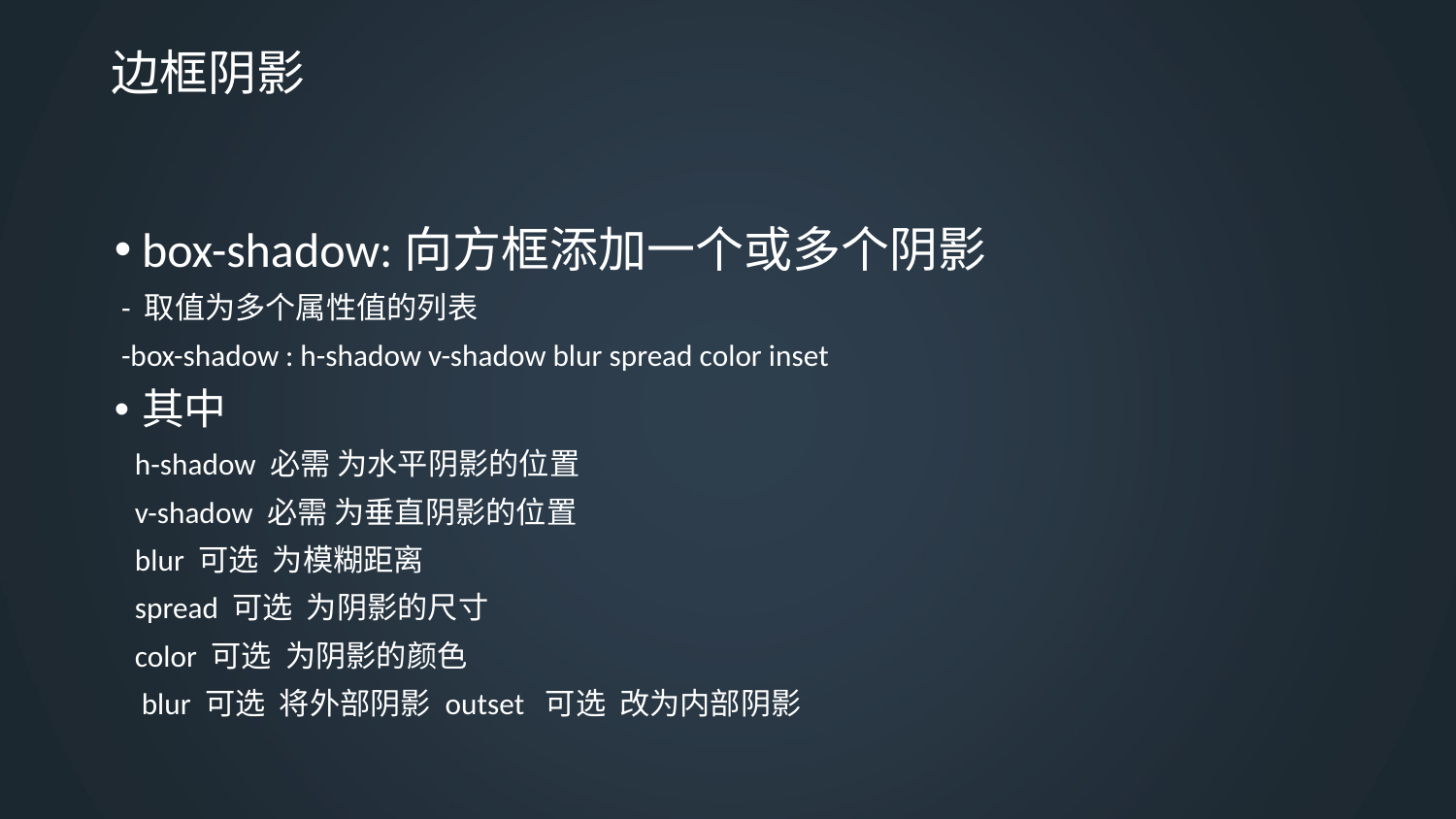

# 边框阴影
box-shadow:向方框添加一个或多个阴影
 - 取值为多个属性值的列表
 -box-shadow : h-shadow v-shadow blur spread color inset
其中
   h-shadow 必需 为水平阴影的位置
   v-shadow 必需 为垂直阴影的位置
   blur 可选  为模糊距离
   spread 可选  为阴影的尺寸
   color 可选  为阴影的颜色
    blur 可选  将外部阴影 outset  可选  改为内部阴影